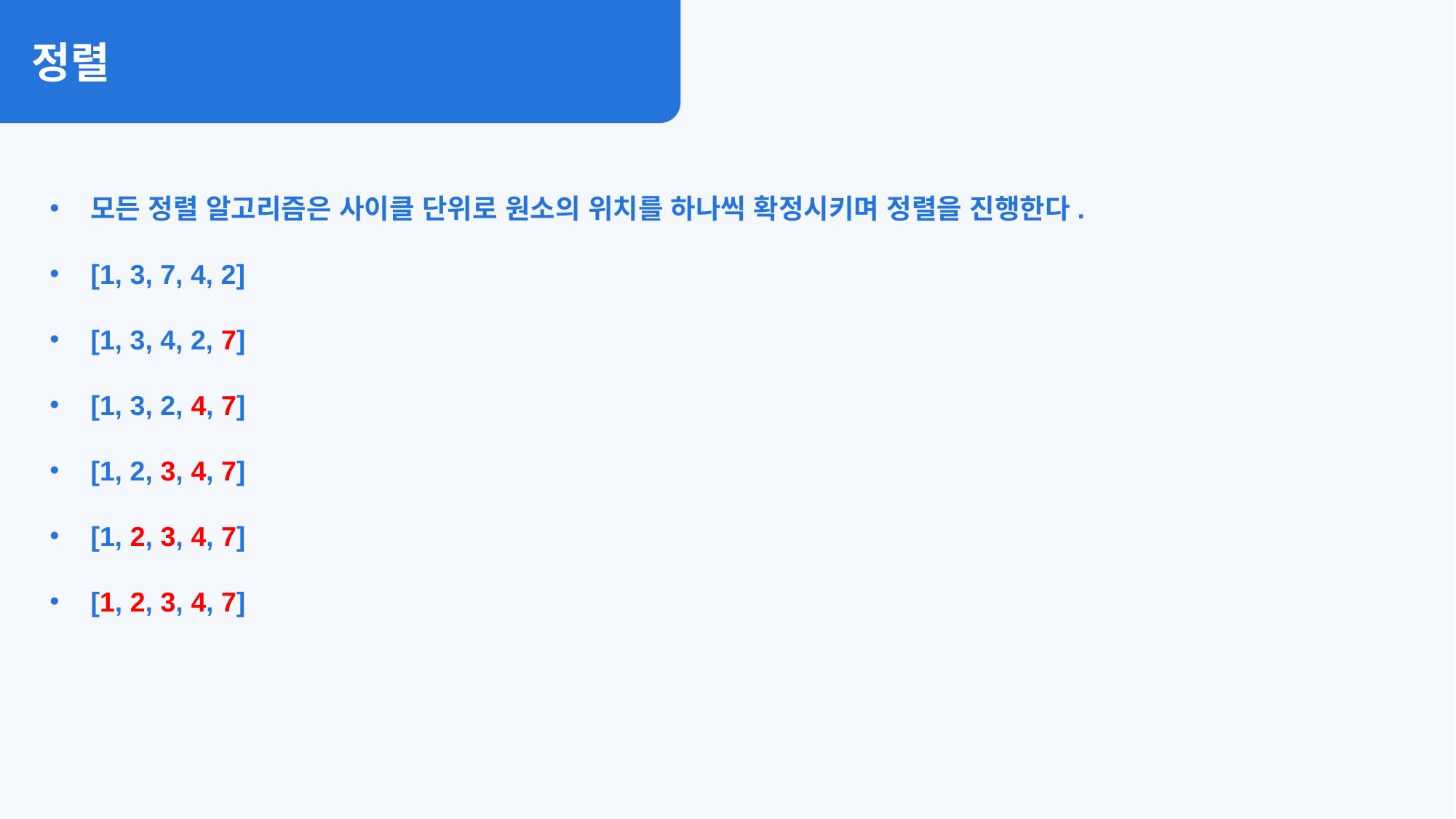

정렬
모든 정렬 알고리즘은 사이클 단위로 원소의 위치를 하나씩 확정시키며 정렬을 진행한다.
[1, 3, 7, 4, 2]
[1, 3, 4, 2, 7]
[1, 3, 2, 4, 7]
[1, 2, 3, 4, 7]
[1, 2, 3, 4, 7]
[1, 2, 3, 4, 7]